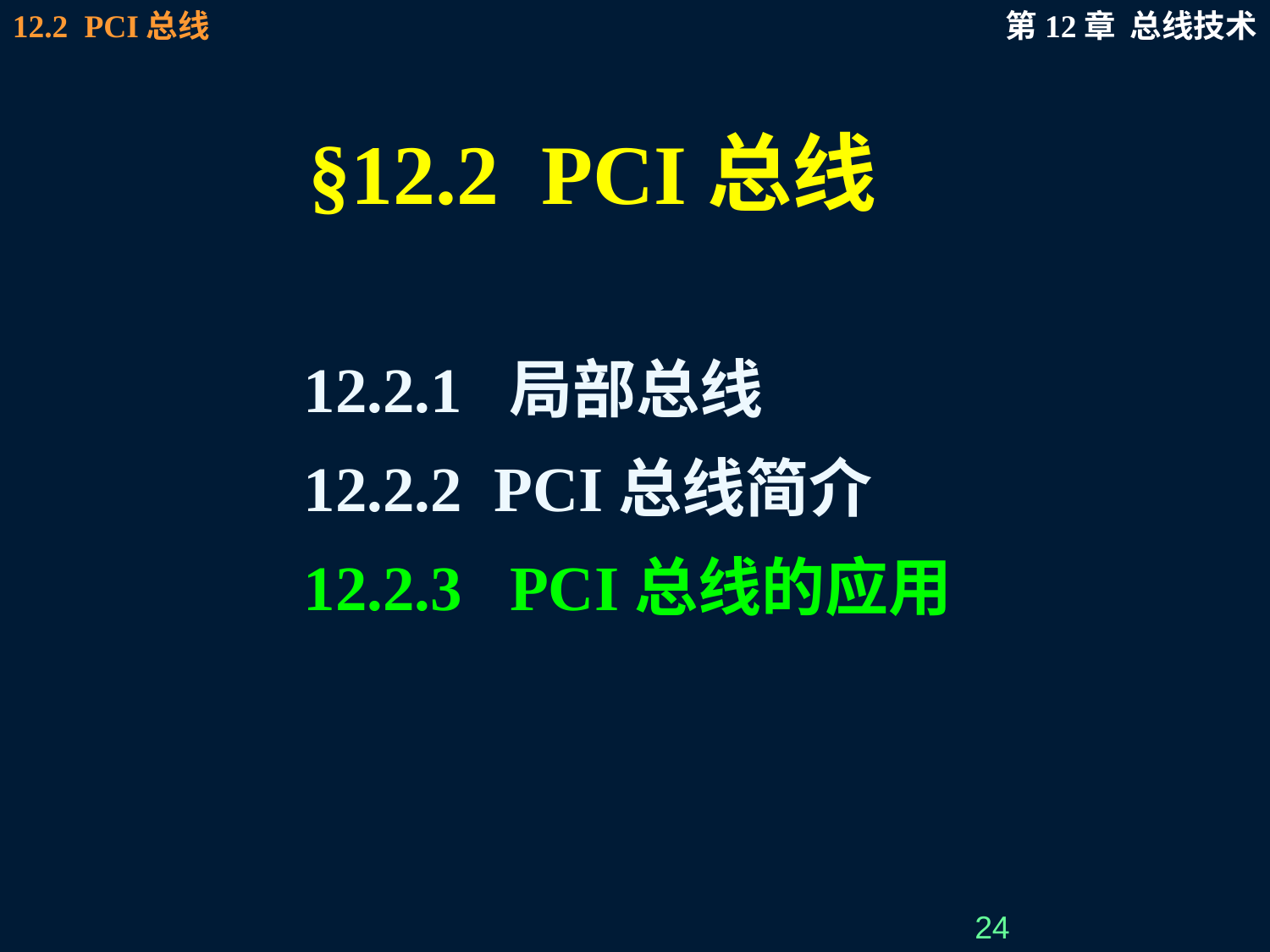

# §12.2  PCI总线
12.2.1  局部总线
12.2.2  PCI总线简介
12.2.3   PCI总线的应用